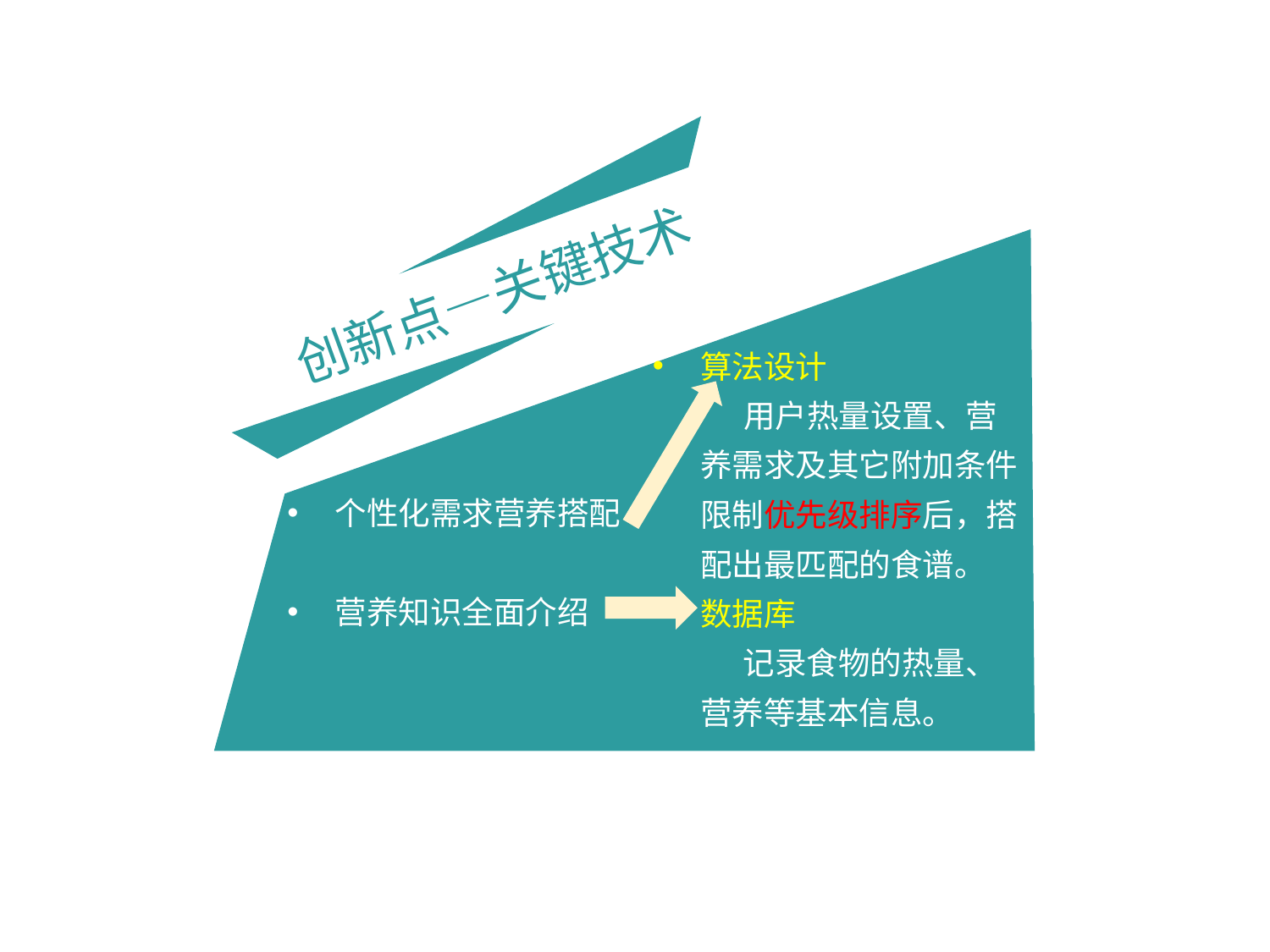

创新点—关键技术

算法设计
      用户热量设置、营养需求及其它附加条件限制优先级排序后，搭配出最匹配的食谱。
数据库
      记录食物的热量、营养等基本信息。

Click here to add your text.Click here to add your text.Click here to add your text.Click here to add your text.Click here to add your text.Click here to add your text.Click here to add your text.Click here to add your text.Click here to add your text.Click here to add your text.
个性化需求营养搭配

营养知识全面介绍